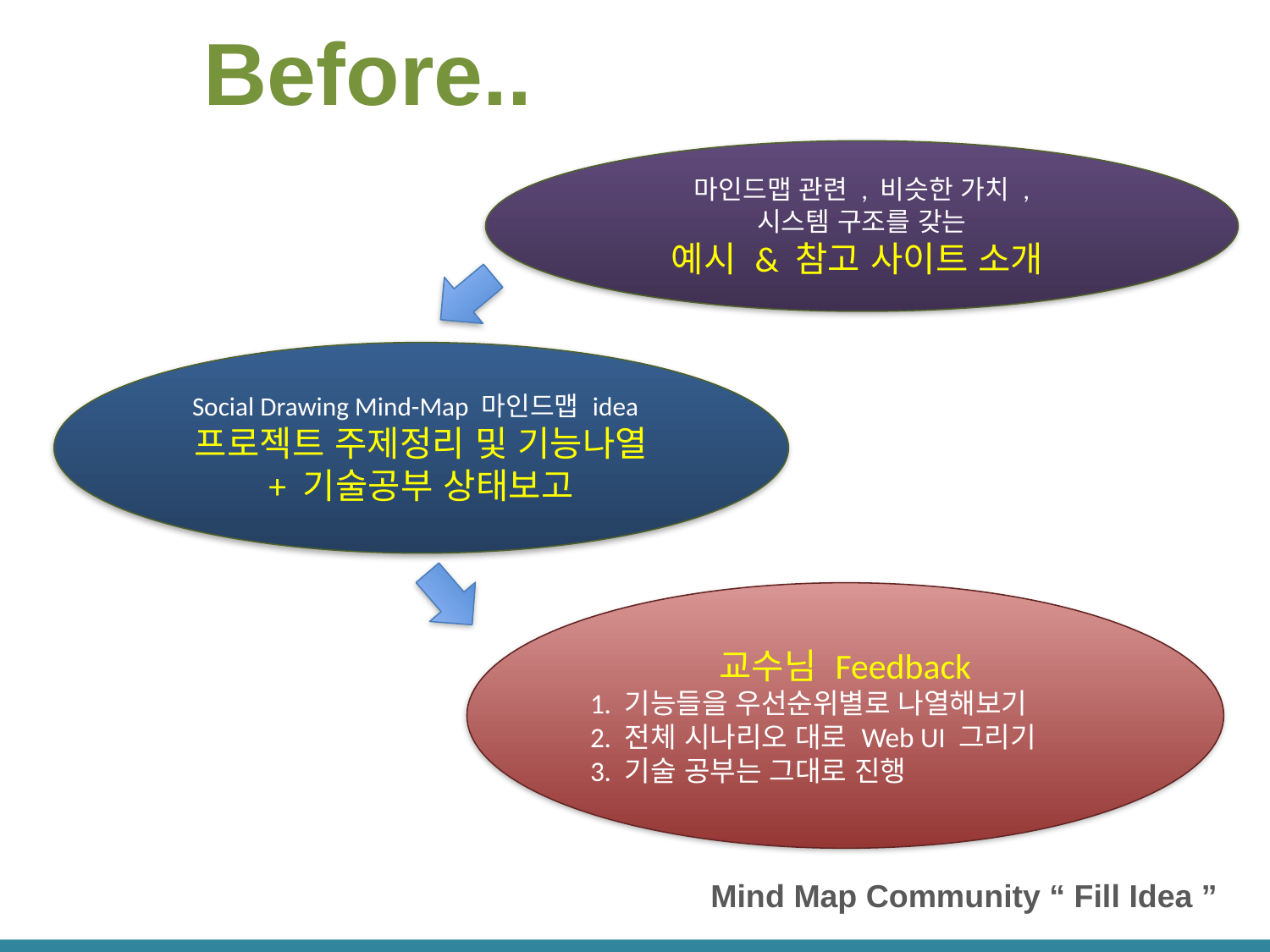

Before..
마인드맵 관련 , 비슷한 가치 ,
시스템 구조를 갖는
예시 & 참고 사이트 소개

Social Drawing Mind-Map 마인드맵 idea
프로젝트 주제정리 및 기능나열
+ 기술공부 상태보고

교수님 Feedback
1. 기능들을 우선순위별로 나열해보기
2. 전체 시나리오 대로 Web UI 그리기
3. 기술 공부는 그대로 진행
Mind Map Community “ Fill Idea ”